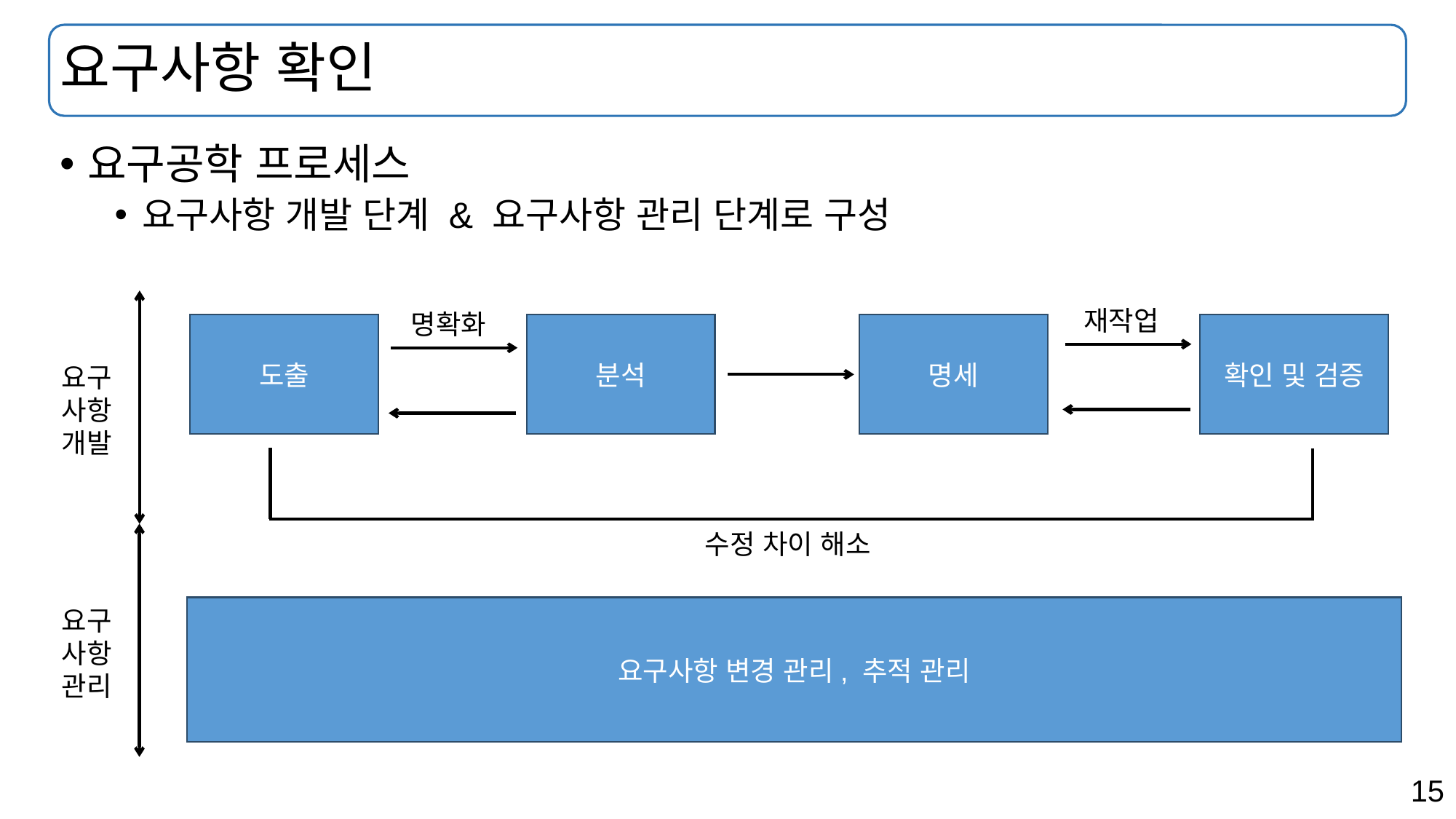

# 요구사항 확인
요구공학 프로세스
요구사항 개발 단계 & 요구사항 관리 단계로 구성

재작업
명확화
도출
분석
명세
확인 및 검증
요구사항개발
수정 차이 해소
요구사항 변경 관리, 추적 관리
요구사항관리